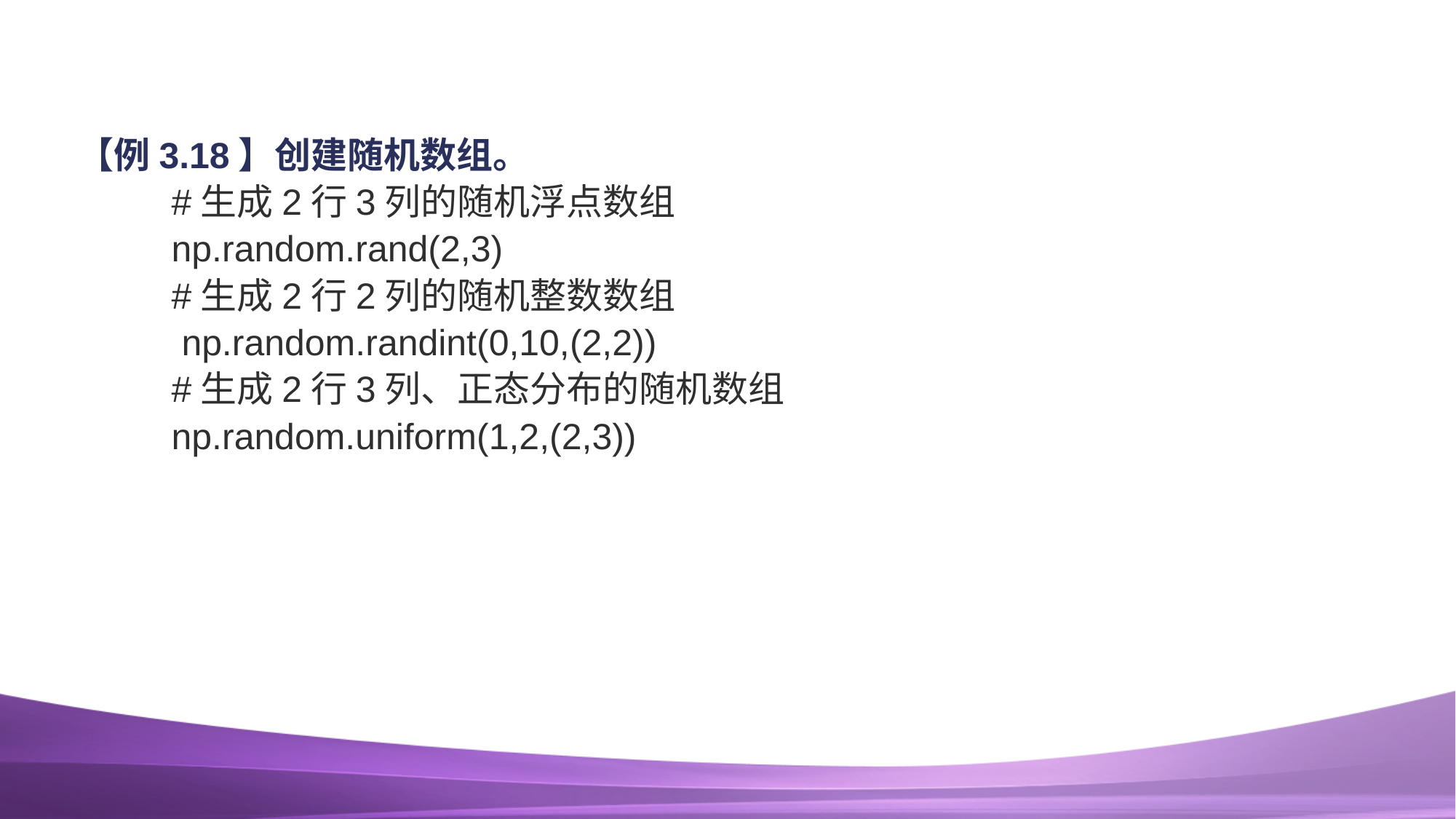

#
【例3.18】创建随机数组。
#生成2行3列的随机浮点数组
np.random.rand(2,3)
#生成2行2列的随机整数数组
 np.random.randint(0,10,(2,2))
#生成2行3列、正态分布的随机数组
np.random.uniform(1,2,(2,3))